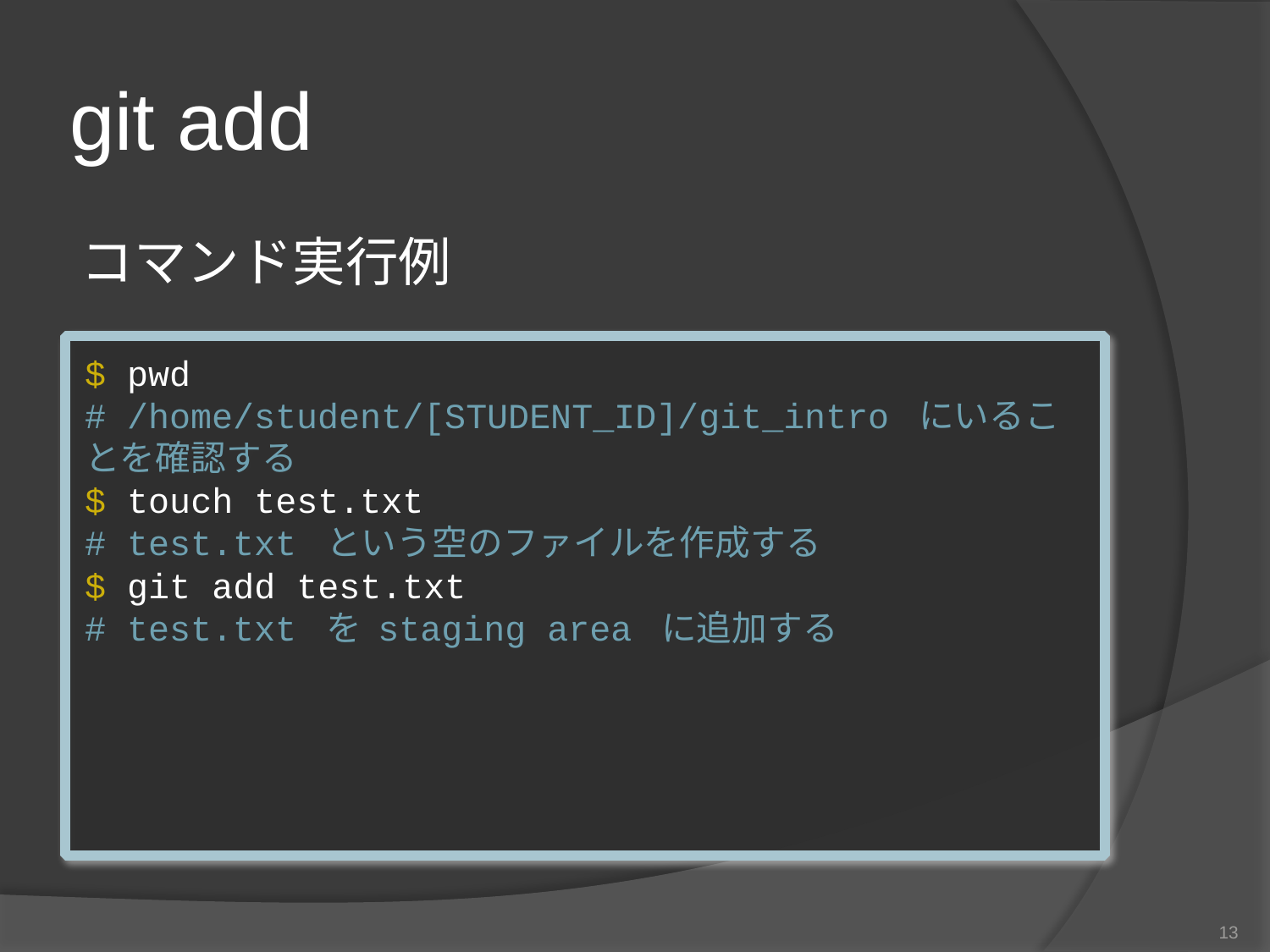

# git add
コマンド実行例
$ pwd
# /home/student/[STUDENT_ID]/git_intro にいることを確認する
$ touch test.txt
# test.txt という空のファイルを作成する
$ git add test.txt
# test.txt を staging area に追加する
13